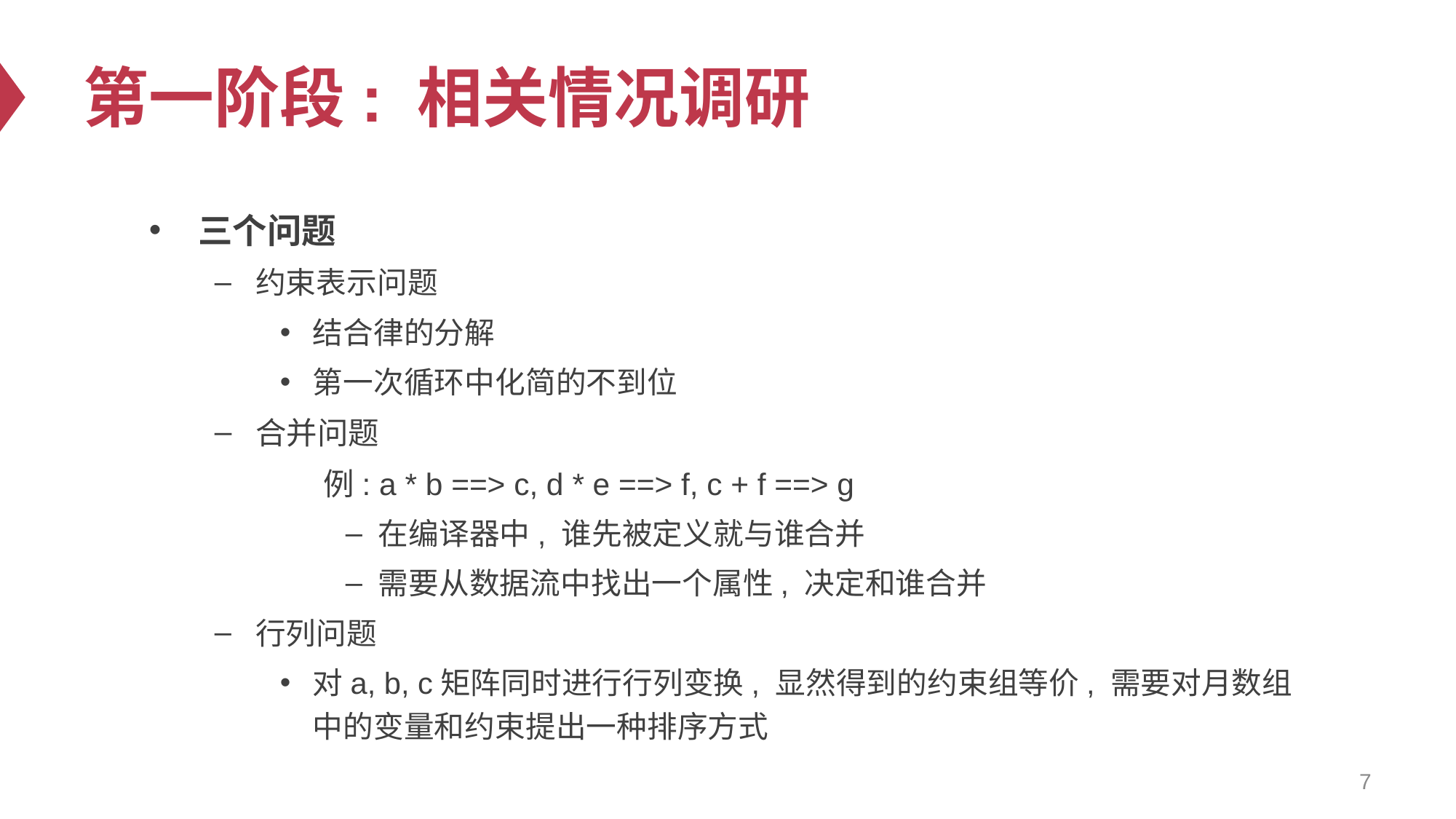

# 第一阶段: 相关情况调研
三个问题
约束表示问题
结合律的分解
第一次循环中化简的不到位
合并问题
	例: a * b ==> c, d * e ==> f, c + f ==> g
在编译器中, 谁先被定义就与谁合并
需要从数据流中找出一个属性, 决定和谁合并
行列问题
对a, b, c矩阵同时进行行列变换, 显然得到的约束组等价, 需要对月数组中的变量和约束提出一种排序方式
7